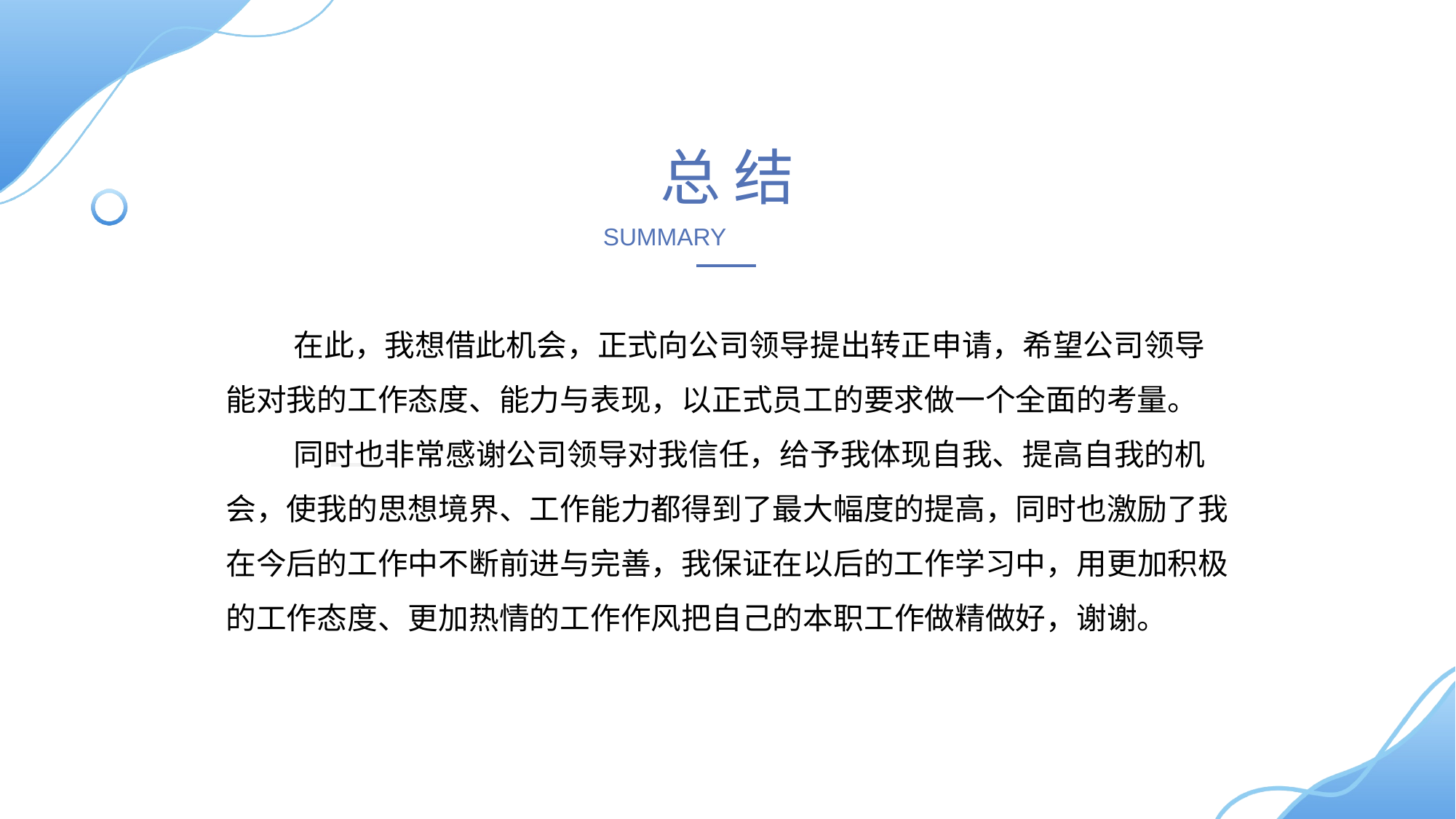

总 结
SUMMARY
         在此，我想借此机会，正式向公司领导提出转正申请，希望公司领导能对我的工作态度、能力与表现，以正式员工的要求做一个全面的考量。
         同时也非常感谢公司领导对我信任，给予我体现自我、提高自我的机会，使我的思想境界、工作能力都得到了最大幅度的提高，同时也激励了我在今后的工作中不断前进与完善，我保证在以后的工作学习中，用更加积极的工作态度、更加热情的工作作风把自己的本职工作做精做好，谢谢。